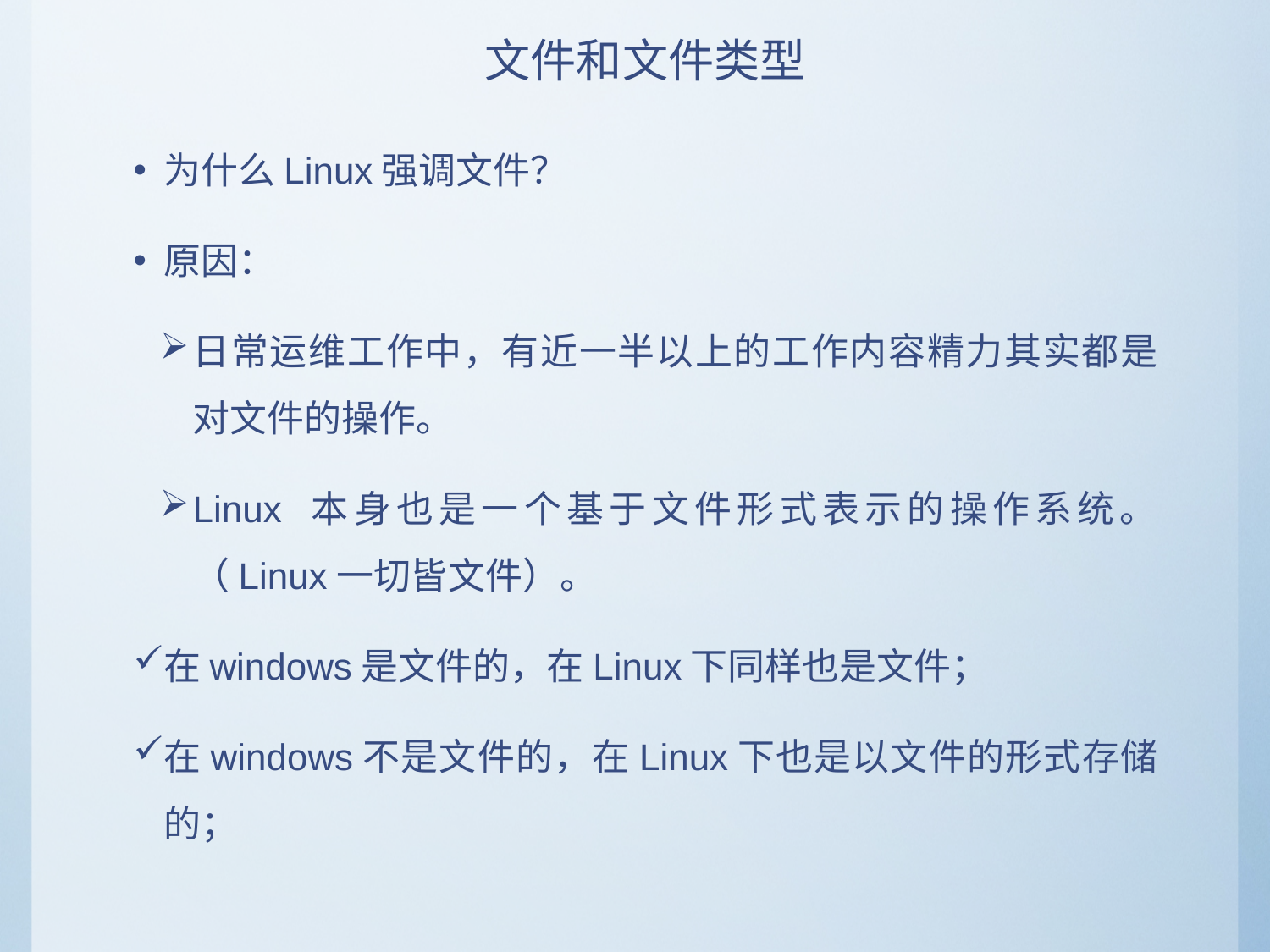

# 文件和文件类型
为什么Linux强调文件？
原因：
日常运维工作中，有近一半以上的工作内容精力其实都是对文件的操作。
Linux 本身也是一个基于文件形式表示的操作系统。（Linux一切皆文件）。
在windows是文件的，在Linux下同样也是文件；
在windows不是文件的，在Linux下也是以文件的形式存储的；